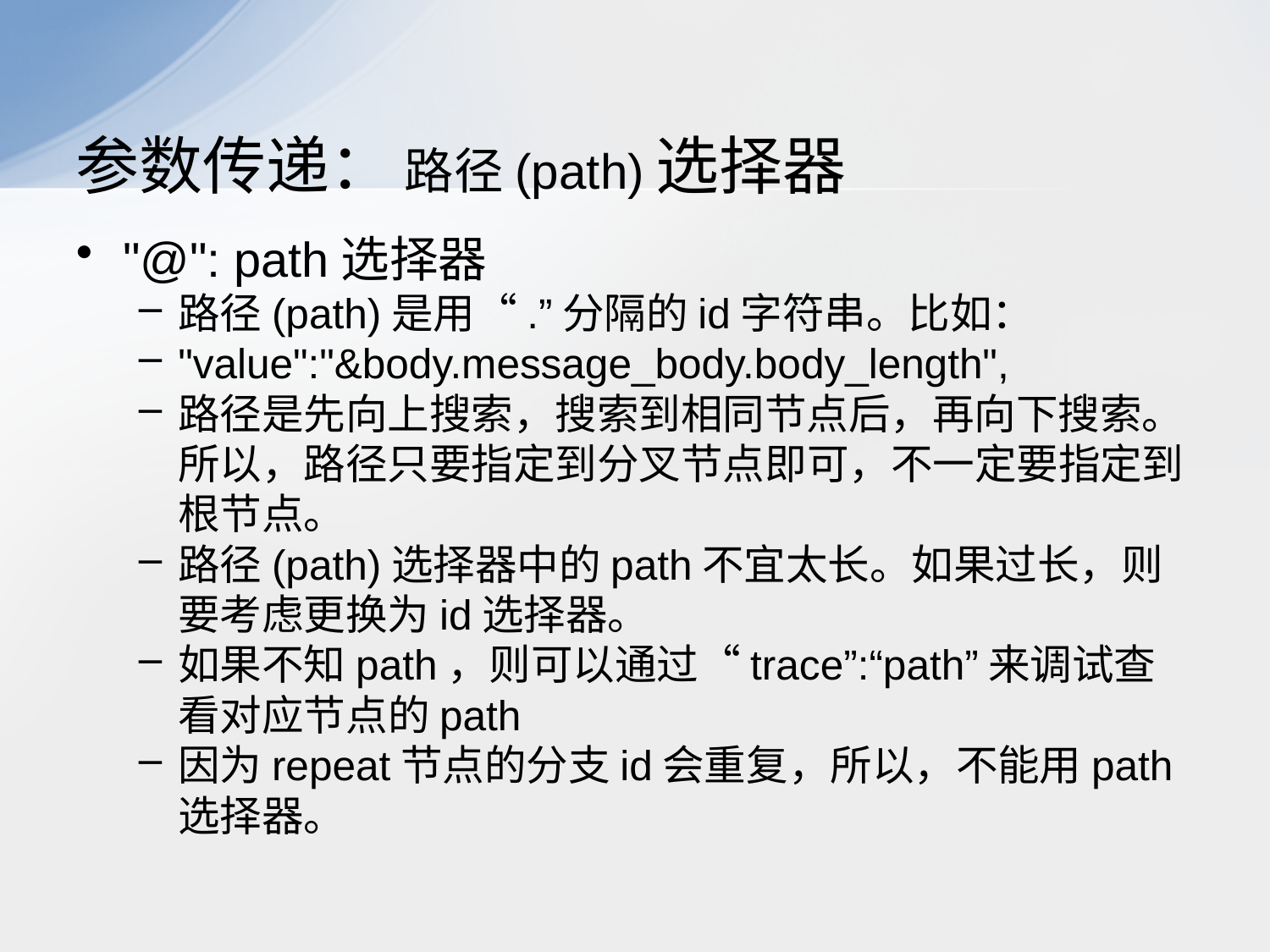

# 参数传递： 路径(path)选择器
"@": path选择器
路径(path)是用“.”分隔的id字符串。比如：
"value":"&body.message_body.body_length",
路径是先向上搜索，搜索到相同节点后，再向下搜索。所以，路径只要指定到分叉节点即可，不一定要指定到根节点。
路径(path)选择器中的path不宜太长。如果过长，则要考虑更换为id选择器。
如果不知path，则可以通过“trace”:“path”来调试查看对应节点的path
因为repeat节点的分支id会重复，所以，不能用path选择器。